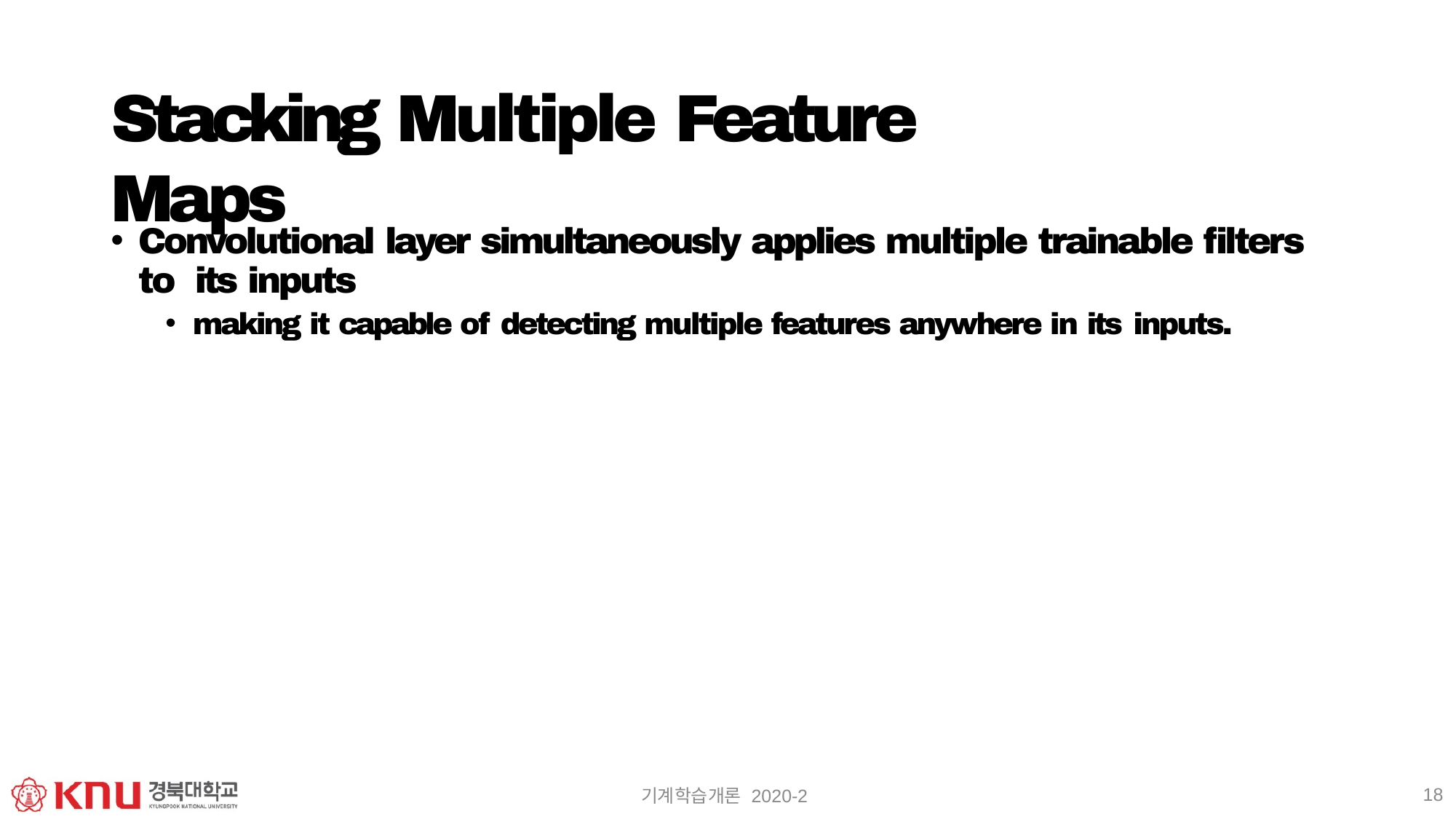

# Stacking Multiple Feature Maps
Convolutional layer simultaneously applies multiple trainable filters to  its inputs
making it capable of detecting multiple features anywhere in its inputs.
18
기계학습개론 2020-2